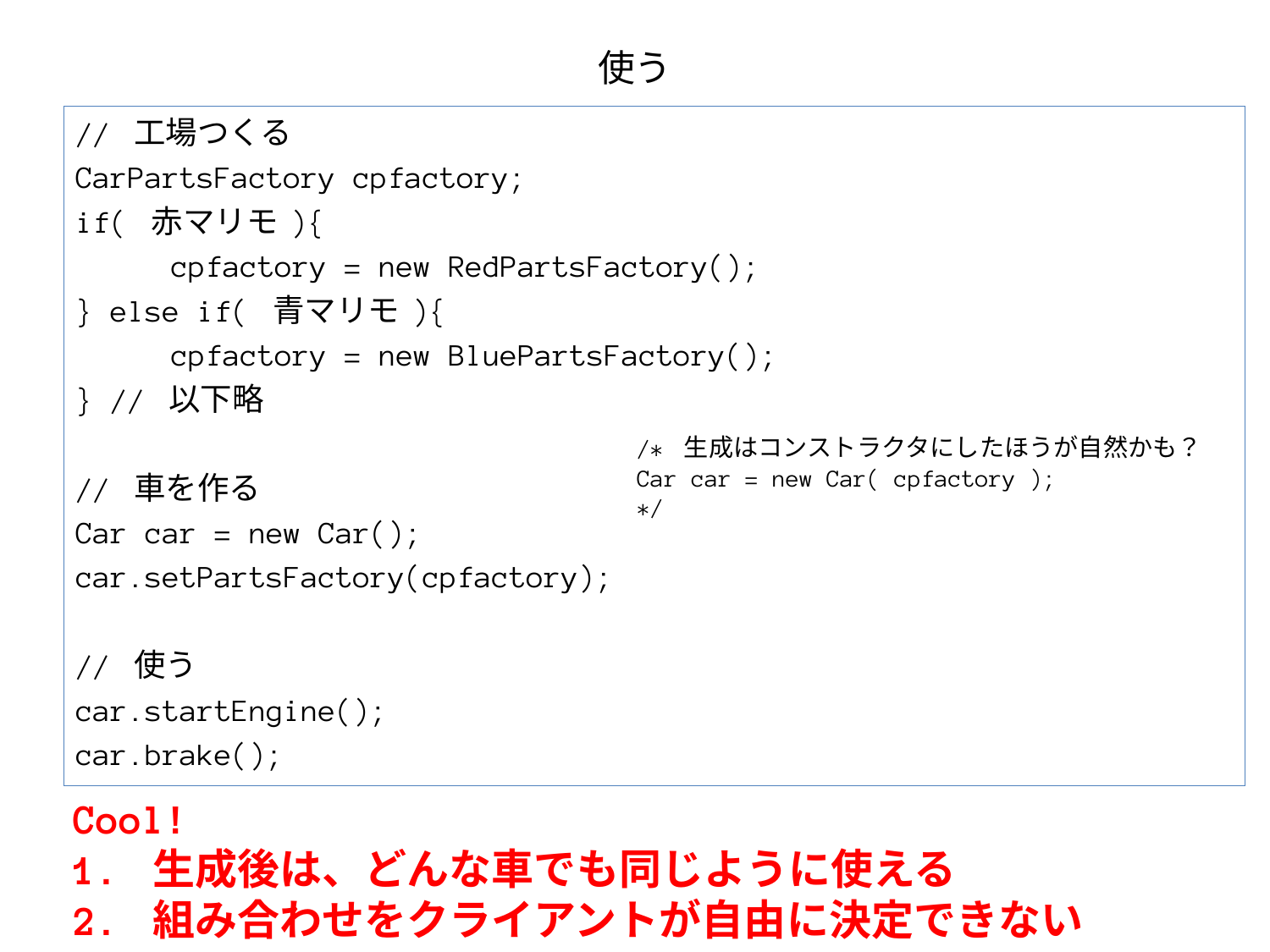

# 使う
// 工場つくる
CarPartsFactory cpfactory;
if( 赤マリモ ){
	cpfactory = new RedPartsFactory();
} else if( 青マリモ ){
	cpfactory = new BluePartsFactory();
} // 以下略

// 車を作る
Car car = new Car();
car.setPartsFactory(cpfactory);

// 使う
car.startEngine();
car.brake();

/* 生成はコンストラクタにしたほうが自然かも？
Car car = new Car( cpfactory );
*/
Cool!
1. 生成後は、どんな車でも同じように使える
2. 組み合わせをクライアントが自由に決定できない